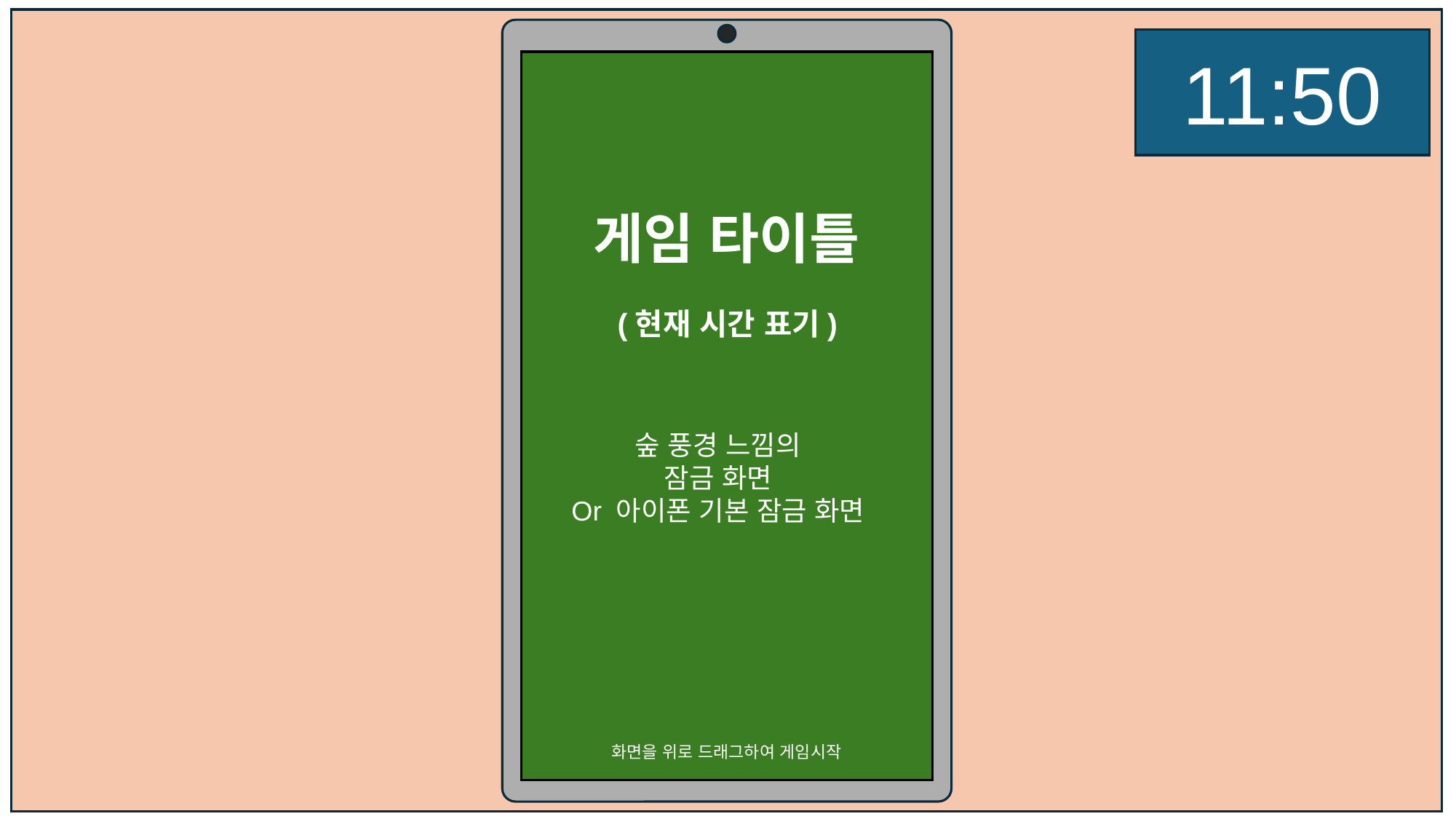

11:50

게임 타이틀

(현재 시간 표기)
숲 풍경 느낌의
잠금 화면
Or 아이폰 기본 잠금 화면
화면을 위로 드래그하여 게임시작